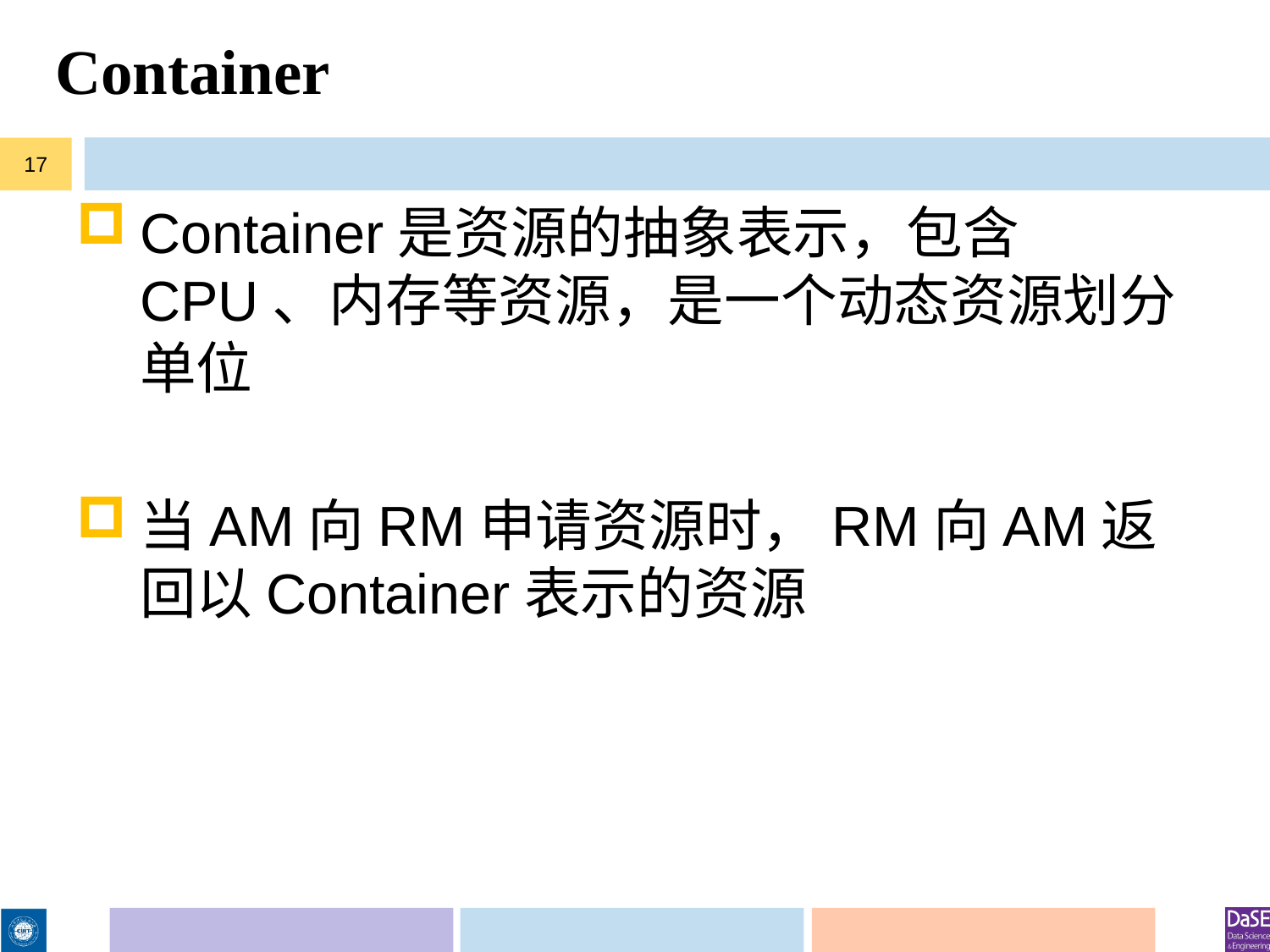

# Container
17
Container是资源的抽象表示，包含CPU、内存等资源，是一个动态资源划分单位

当AM向RM申请资源时，RM向AM返回以Container表示的资源